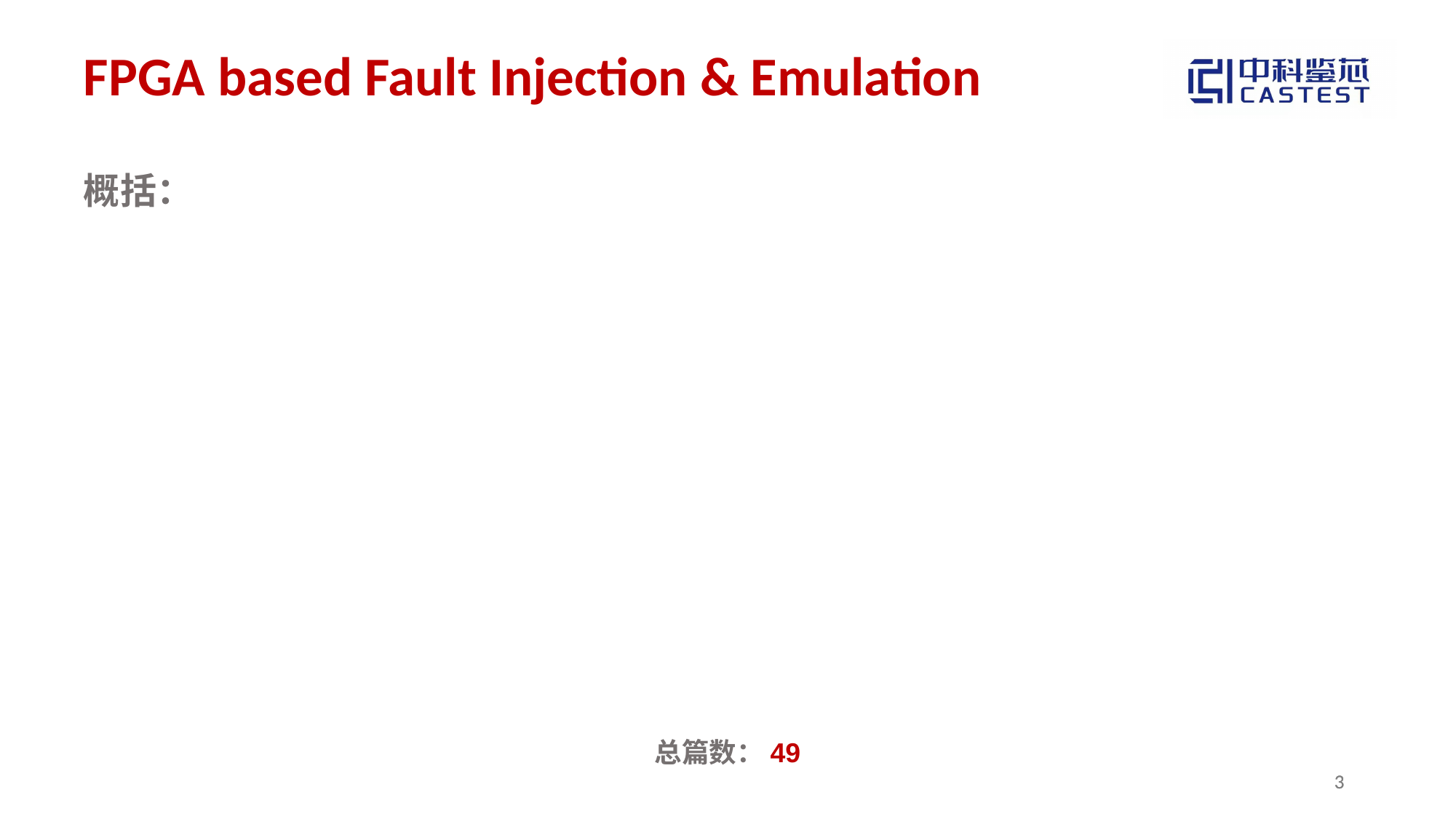

# FPGA based Fault Injection & Emulation
概括：
总篇数：49